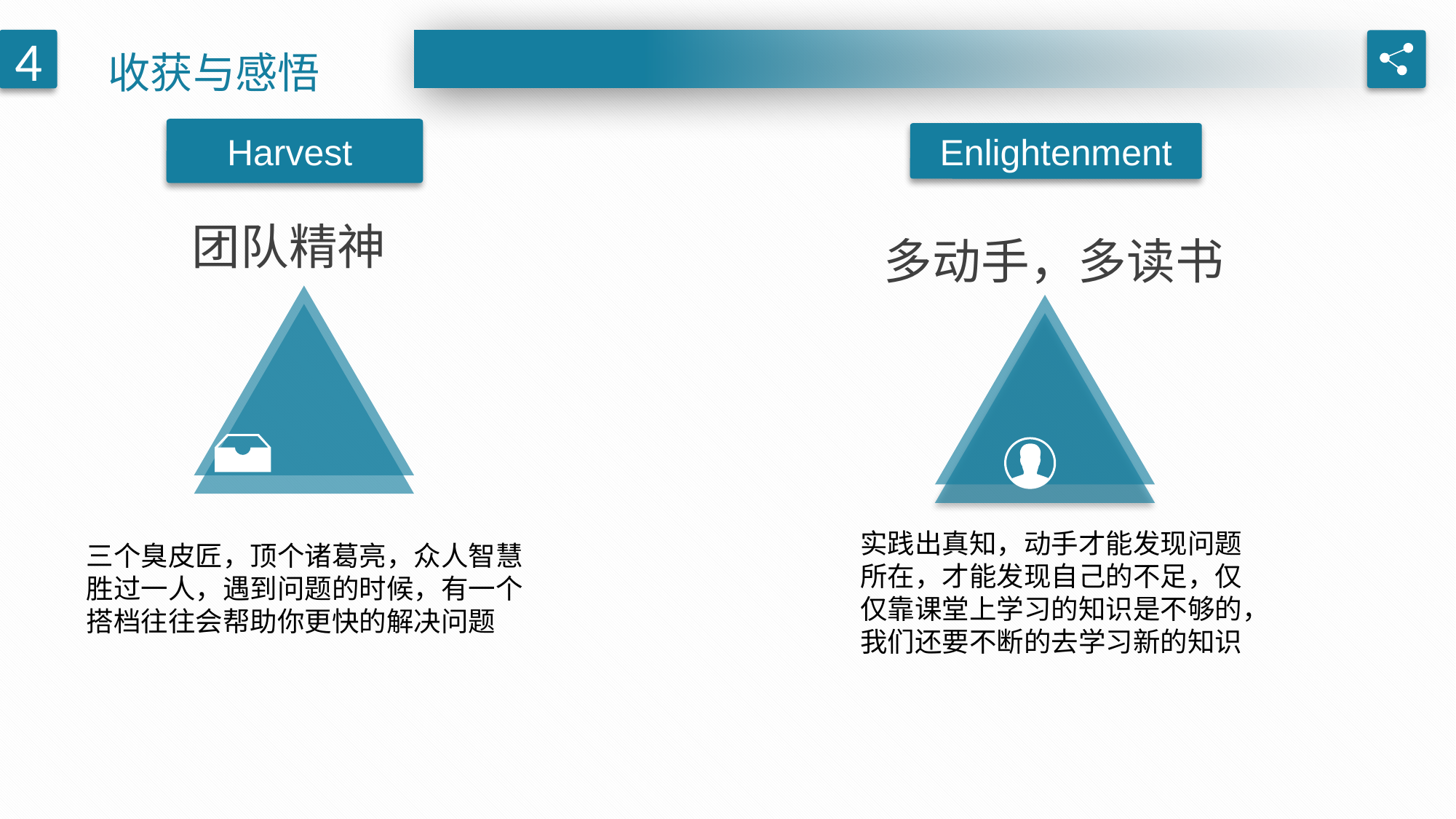

收获与感悟
4

Harvest
Enlightenment
团队精神
 多动手，多读书

实践出真知，动手才能发现问题所在，才能发现自己的不足，仅仅靠课堂上学习的知识是不够的，我们还要不断的去学习新的知识
三个臭皮匠，顶个诸葛亮，众人智慧胜过一人，遇到问题的时候，有一个搭档往往会帮助你更快的解决问题